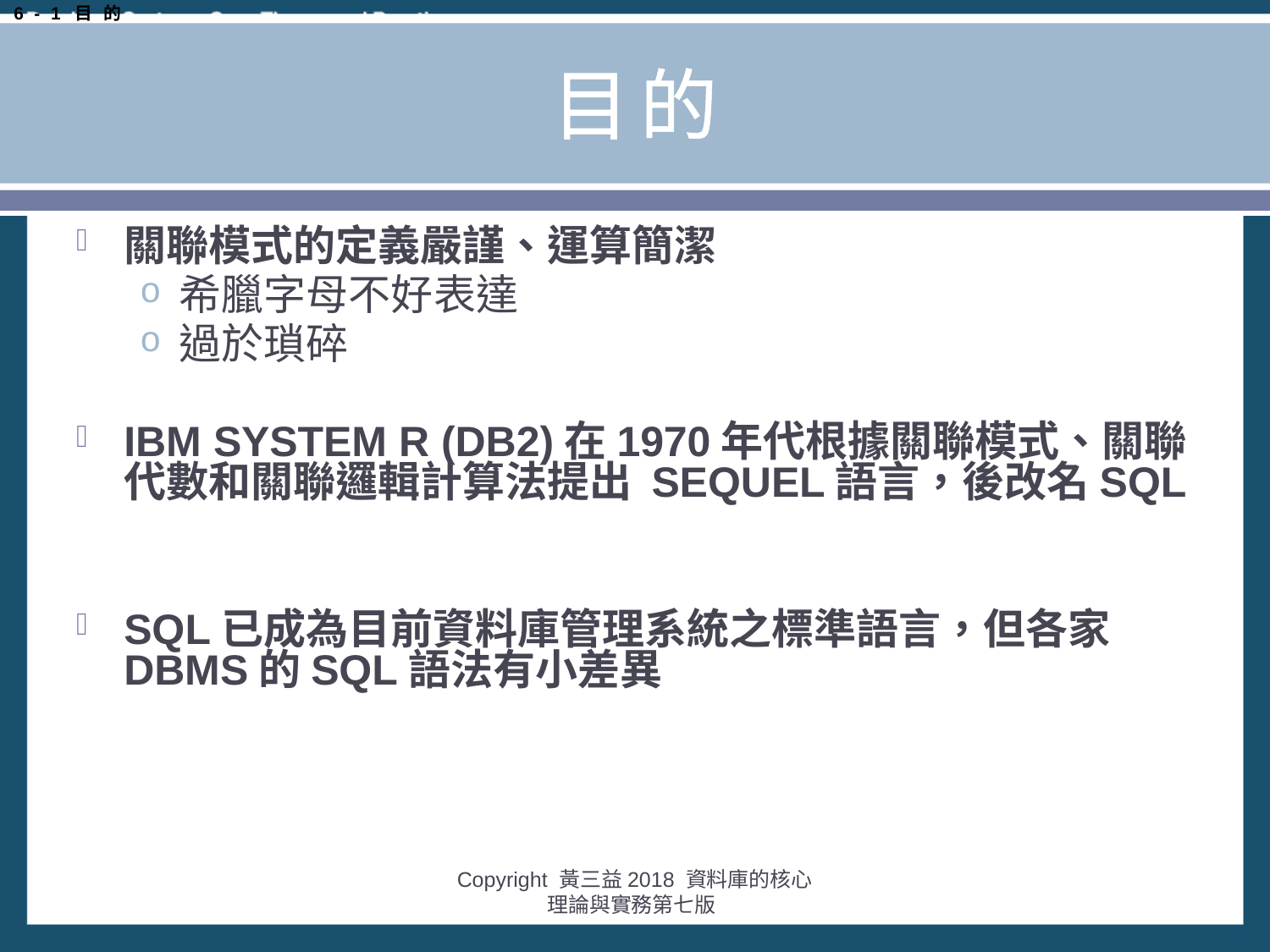

6-1目的
# 目的
關聯模式的定義嚴謹、運算簡潔
希臘字母不好表達
過於瑣碎

IBM SYSTEM R (DB2)在1970年代根據關聯模式、關聯代數和關聯邏輯計算法提出 SEQUEL語言，後改名SQL

SQL已成為目前資料庫管理系統之標準語言，但各家DBMS的SQL語法有小差異

Copyright 黃三益2018 資料庫的核心理論與實務第七版